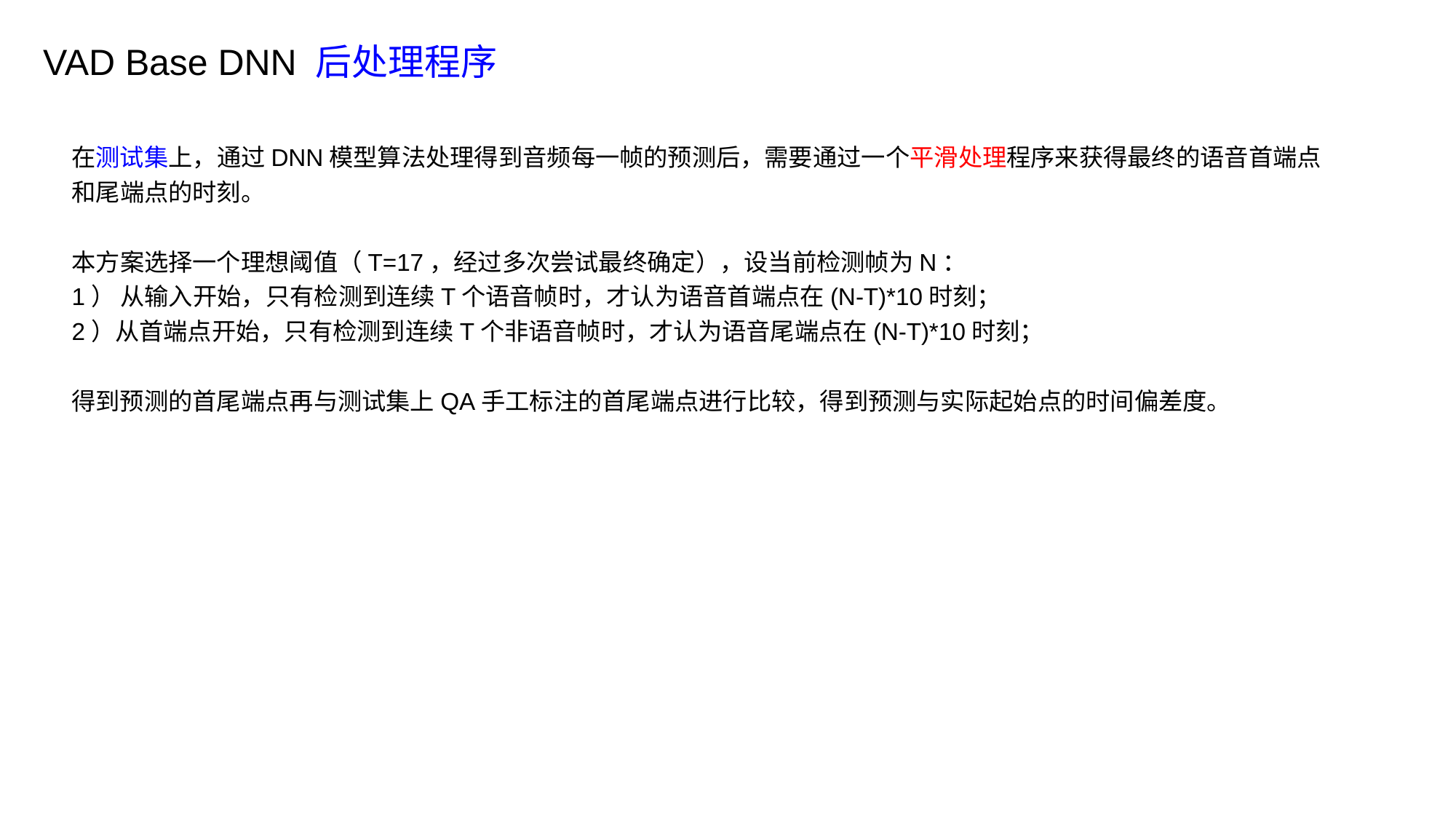

VAD Base DNN 后处理程序
在测试集上，通过DNN模型算法处理得到音频每一帧的预测后，需要通过一个平滑处理程序来获得最终的语音首端点和尾端点的时刻。

本方案选择一个理想阈值（T=17，经过多次尝试最终确定），设当前检测帧为N：
1） 从输入开始，只有检测到连续T个语音帧时，才认为语音首端点在(N-T)*10时刻；
2）从首端点开始，只有检测到连续T个非语音帧时，才认为语音尾端点在(N-T)*10时刻；

得到预测的首尾端点再与测试集上QA手工标注的首尾端点进行比较，得到预测与实际起始点的时间偏差度。